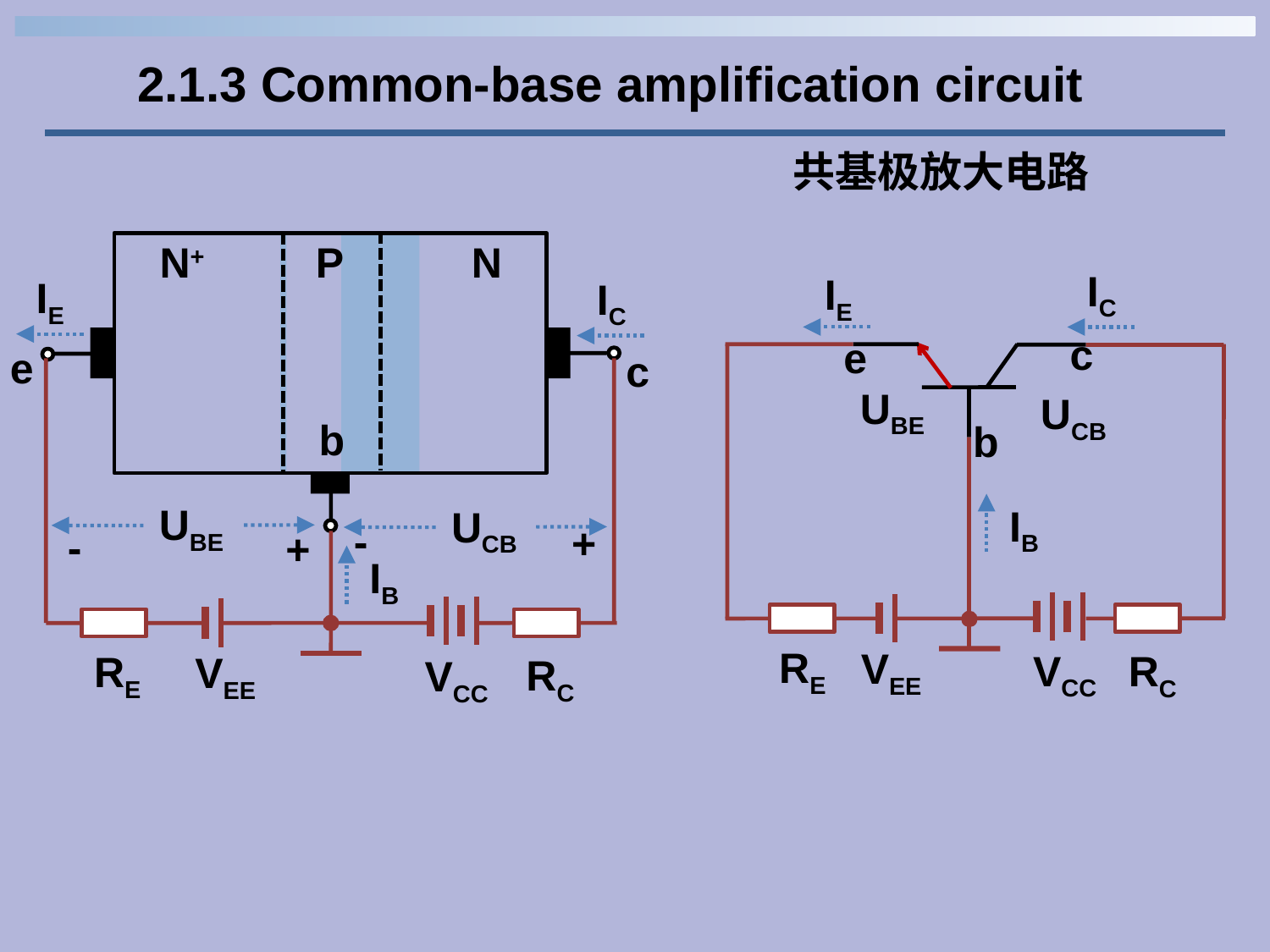

2.1.3 Common-base amplification circuit

共基极放大电路
N
P
N+

e
c

b

IE

IB

RE
VEE
RC
VCC
IC
UBE
UCB
-
+
-
+
IC
IE

c
e

UBE
UCB
b

IB

RE
VEE
VCC
RC